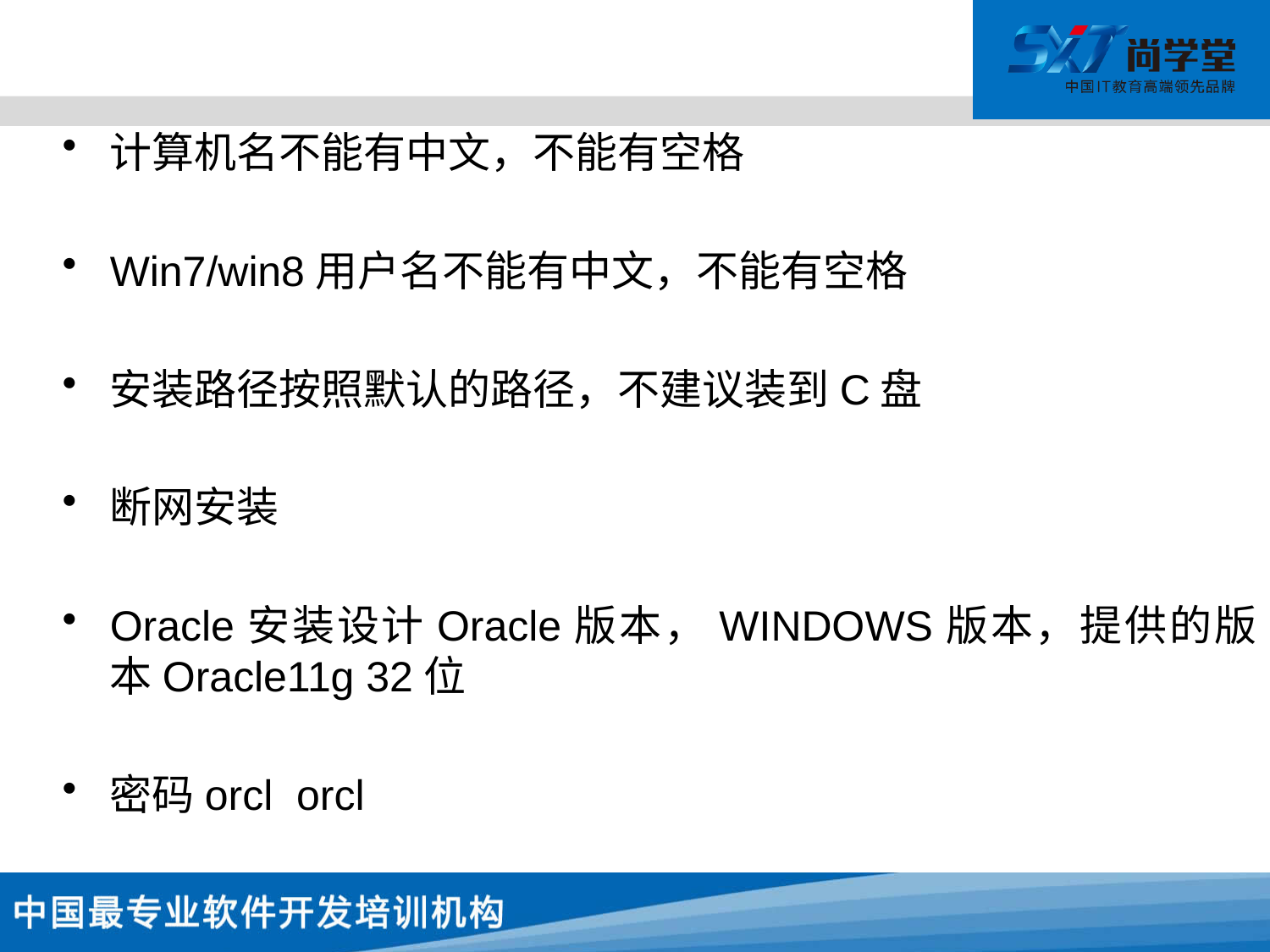

#
计算机名不能有中文，不能有空格

Win7/win8用户名不能有中文，不能有空格

安装路径按照默认的路径，不建议装到C盘

断网安装

Oracle安装设计Oracle版本，WINDOWS版本，提供的版本Oracle11g 32位

密码orcl  orcl